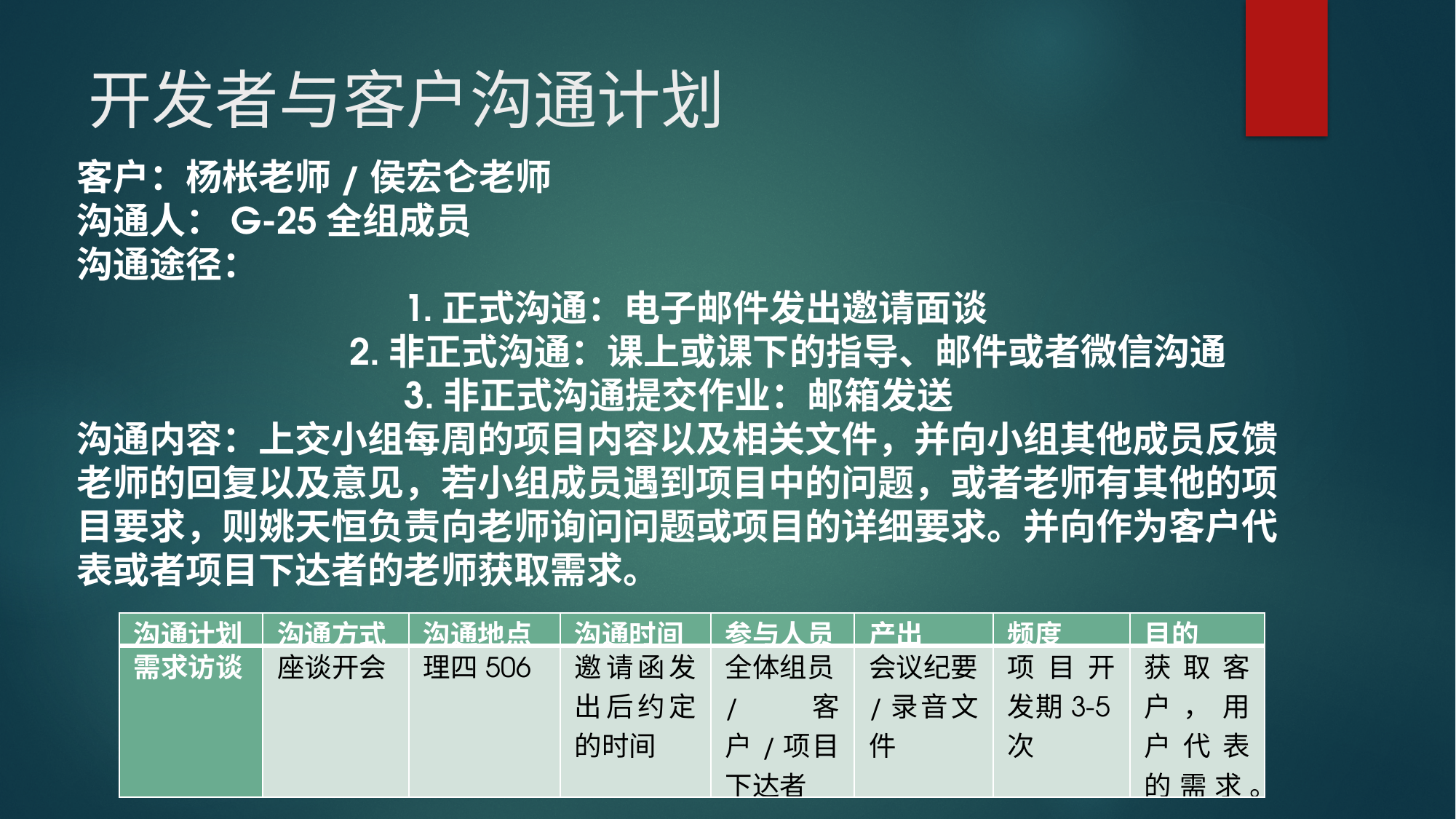

# 开发者与客户沟通计划
客户：杨枨老师/侯宏仑老师
沟通人：G-25全组成员
沟通途径：
			1.正式沟通：电子邮件发出邀请面谈
		2.非正式沟通：课上或课下的指导、邮件或者微信沟通
			3.非正式沟通提交作业：邮箱发送
沟通内容：上交小组每周的项目内容以及相关文件，并向小组其他成员反馈老师的回复以及意见，若小组成员遇到项目中的问题，或者老师有其他的项目要求，则姚天恒负责向老师询问问题或项目的详细要求。并向作为客户代表或者项目下达者的老师获取需求。
| 沟通计划 | 沟通方式 | 沟通地点 | 沟通时间 | 参与人员 | 产出 | 频度 | 目的 |
| --- | --- | --- | --- | --- | --- | --- | --- |
| 需求访谈 | 座谈开会 | 理四506 | 邀请函发出后约定的时间 | 全体组员/客户/项目下达者 | 会议纪要/录音文件 | 项目开发期3-5次 | 获取客户，用户代表的需求。 |